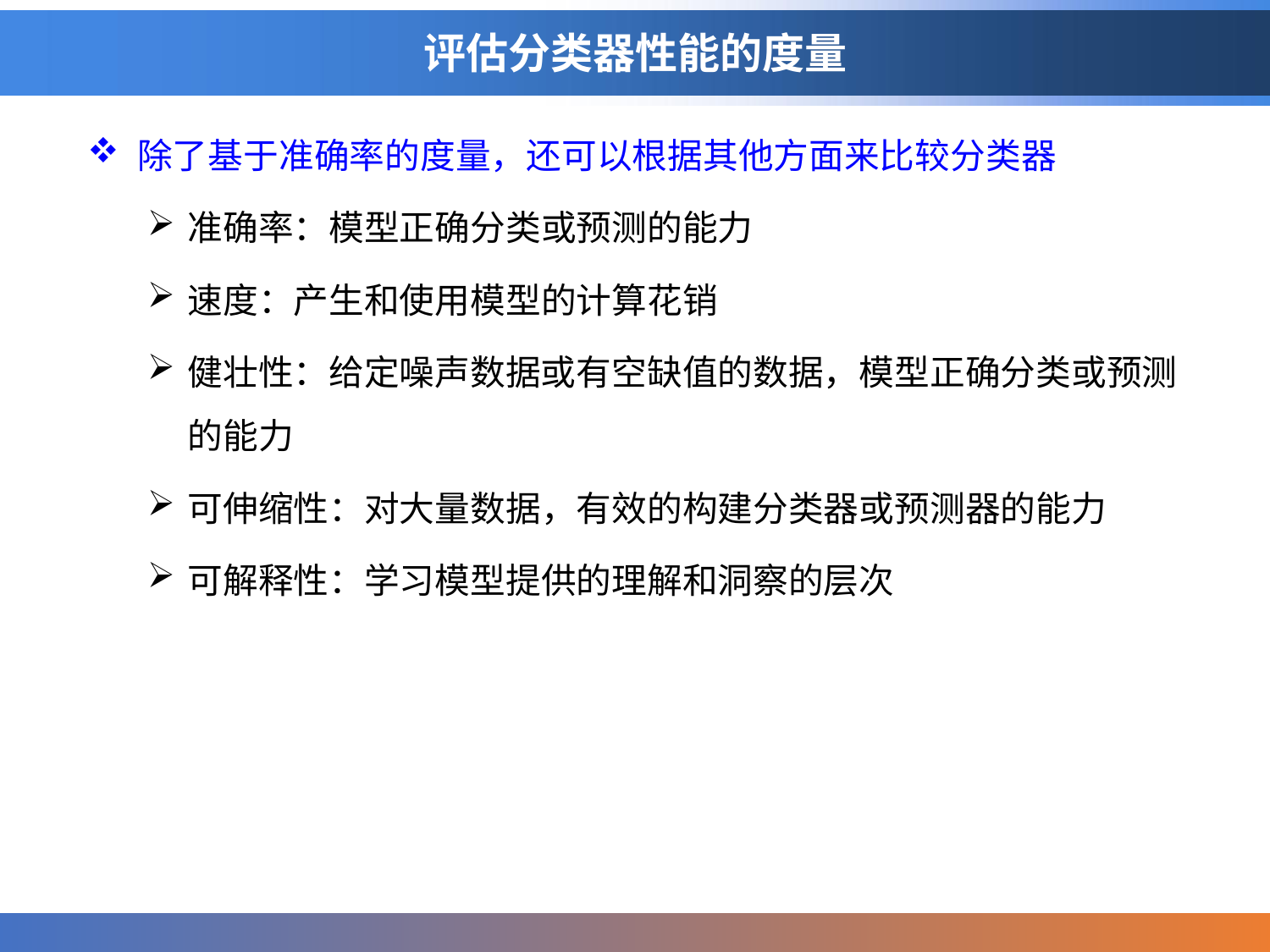

# 评估分类器性能的度量
除了基于准确率的度量，还可以根据其他方面来比较分类器
准确率：模型正确分类或预测的能力
速度：产生和使用模型的计算花销
健壮性：给定噪声数据或有空缺值的数据，模型正确分类或预测的能力
可伸缩性：对大量数据，有效的构建分类器或预测器的能力
可解释性：学习模型提供的理解和洞察的层次